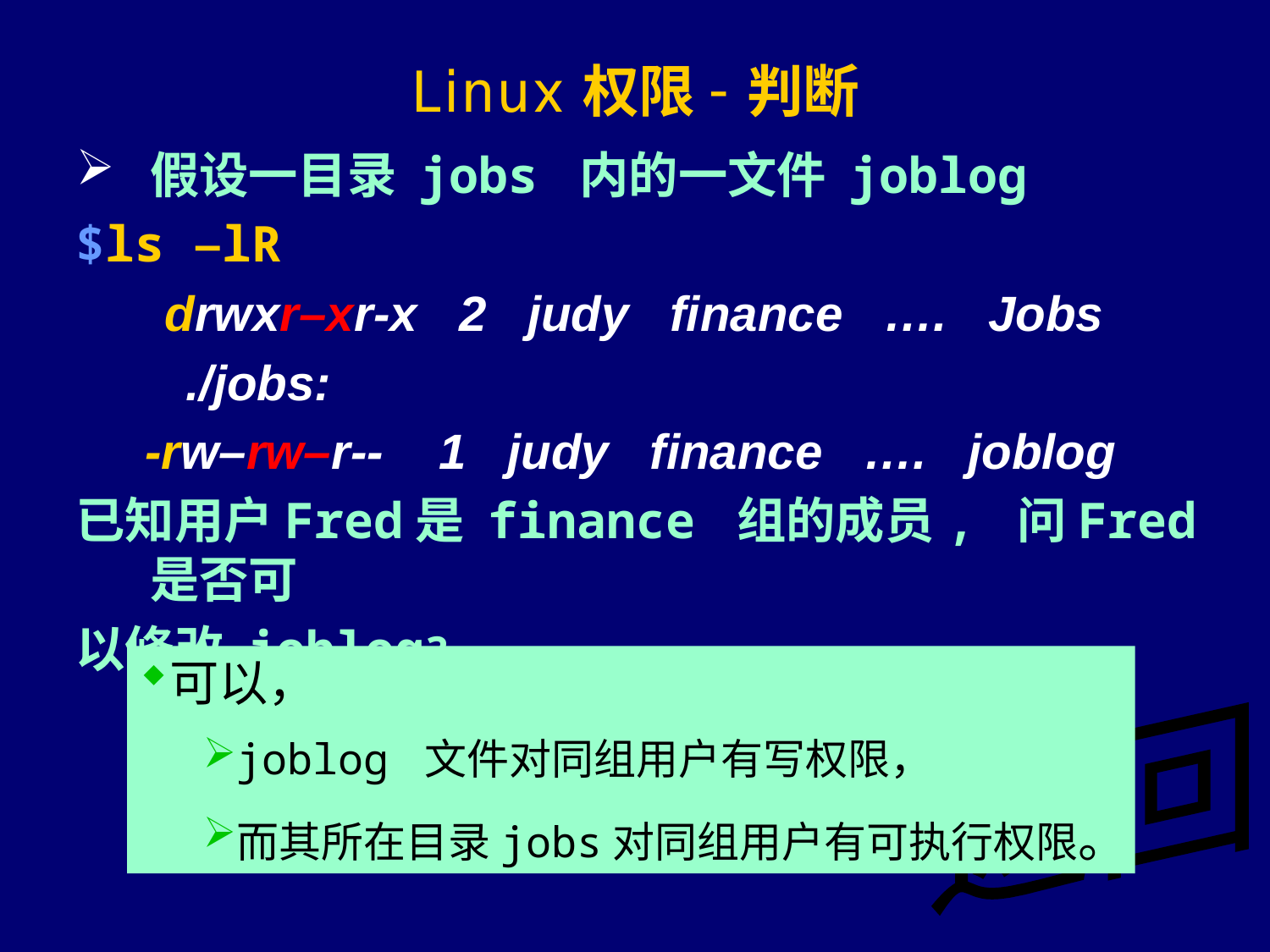

# Linux权限-判断
假设一目录 jobs 内的一文件 joblog
$ls –lR
   drwxr–xr-x   2   judy   finance   ….   Jobs
        ./jobs:
     -rw–rw–r--    1   judy   finance   ….   joblog
已知用户Fred是 finance 组的成员, 问Fred是否可
以修改 joblog?
可以，
joblog 文件对同组用户有写权限，
而其所在目录jobs对同组用户有可执行权限。
返回
17